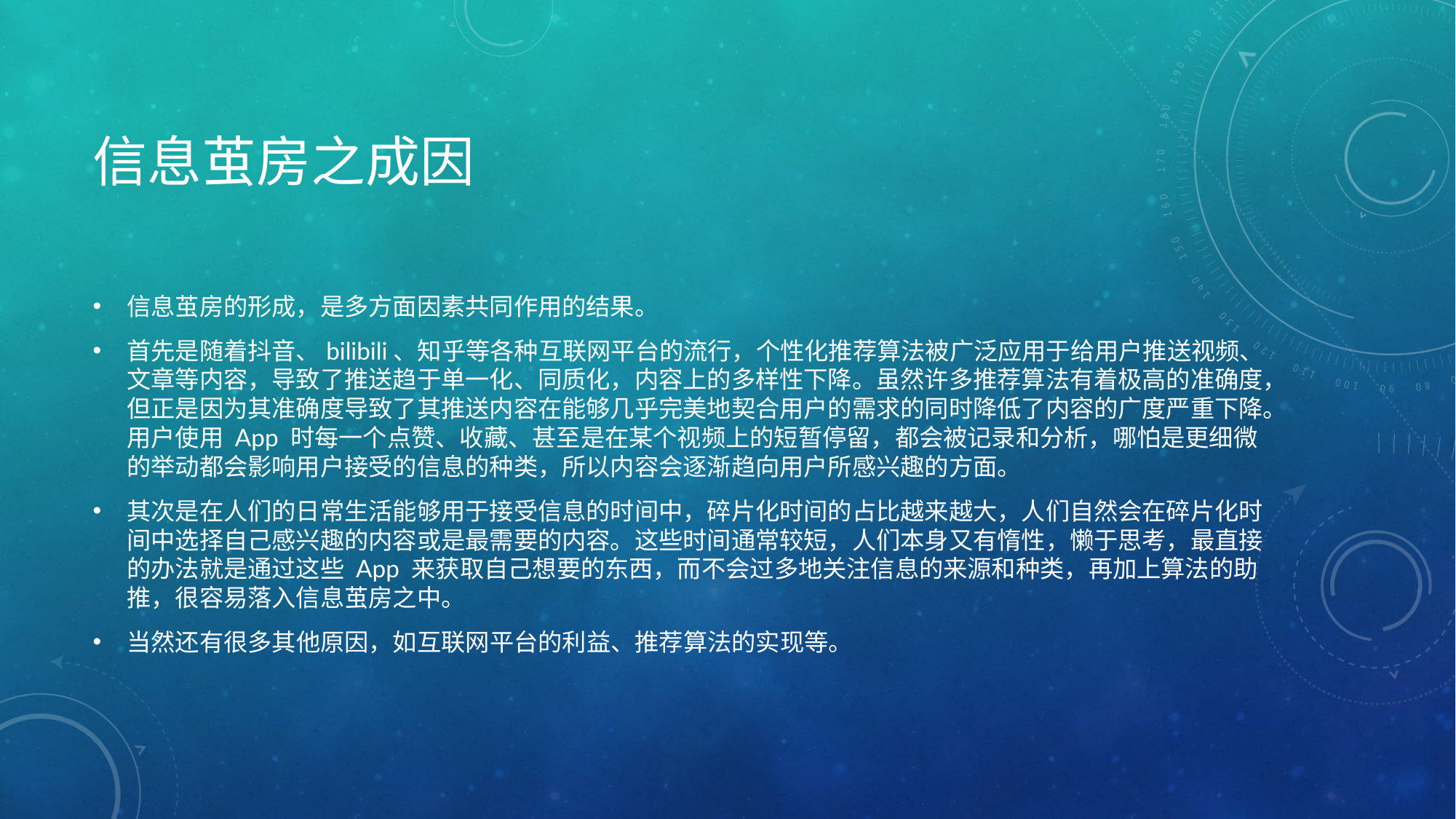

# 信息茧房之成因
信息茧房的形成，是多方面因素共同作用的结果。
首先是随着抖音、bilibili、知乎等各种互联网平台的流行，个性化推荐算法被广泛应用于给用户推送视频、文章等内容，导致了推送趋于单一化、同质化，内容上的多样性下降。虽然许多推荐算法有着极高的准确度，但正是因为其准确度导致了其推送内容在能够几乎完美地契合用户的需求的同时降低了内容的广度严重下降。用户使用 App 时每一个点赞、收藏、甚至是在某个视频上的短暂停留，都会被记录和分析，哪怕是更细微的举动都会影响用户接受的信息的种类，所以内容会逐渐趋向用户所感兴趣的方面。
其次是在人们的日常生活能够用于接受信息的时间中，碎片化时间的占比越来越大，人们自然会在碎片化时间中选择自己感兴趣的内容或是最需要的内容。这些时间通常较短，人们本身又有惰性，懒于思考，最直接的办法就是通过这些 App 来获取自己想要的东西，而不会过多地关注信息的来源和种类，再加上算法的助推，很容易落入信息茧房之中。
当然还有很多其他原因，如互联网平台的利益、推荐算法的实现等。